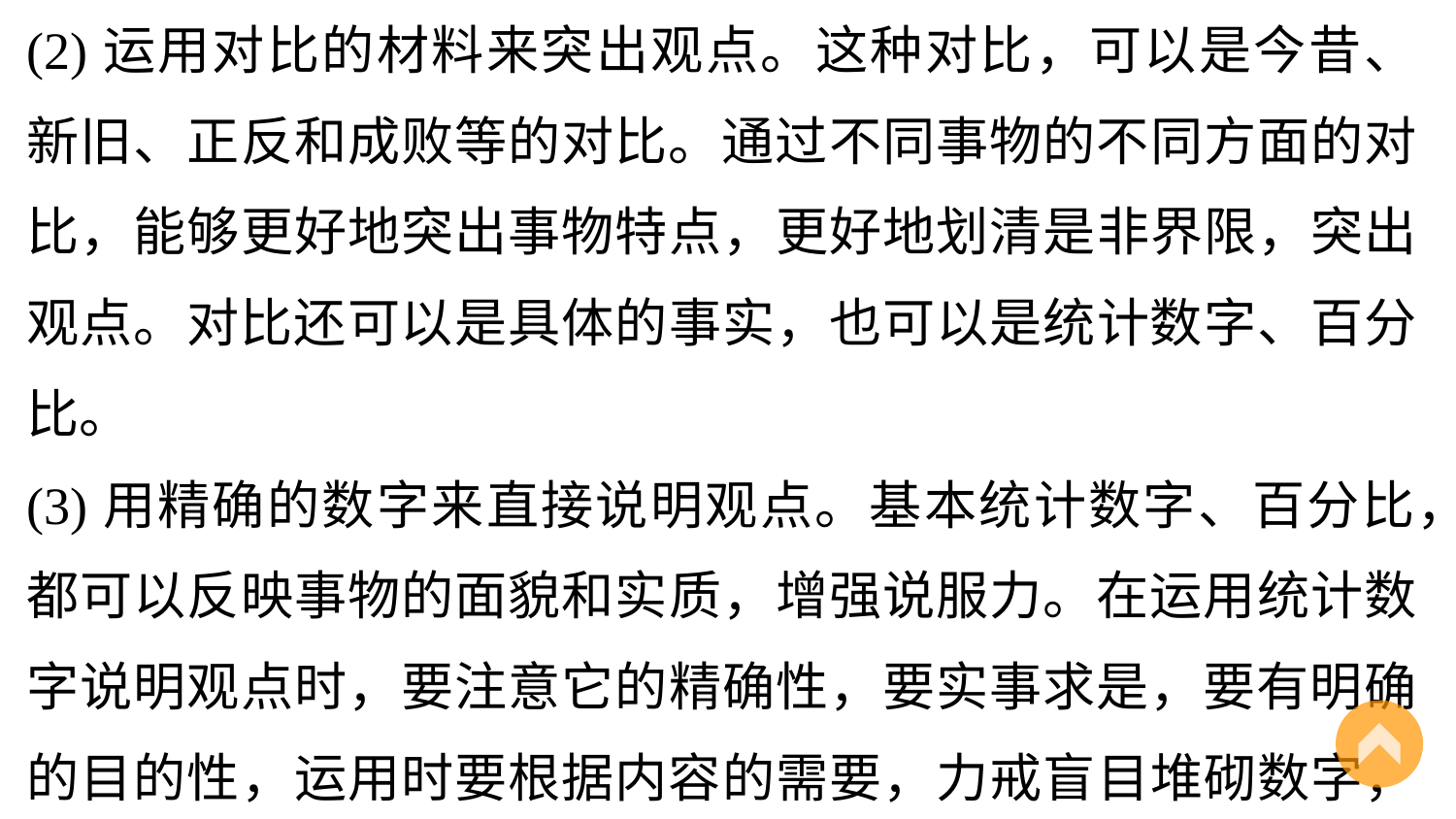

(2)运用对比的材料来突出观点。这种对比，可以是今昔、新旧、正反和成败等的对比。通过不同事物的不同方面的对比，能够更好地突出事物特点，更好地划清是非界限，突出观点。对比还可以是具体的事实，也可以是统计数字、百分比。
(3)用精确的数字来直接说明观点。基本统计数字、百分比，都可以反映事物的面貌和实质，增强说服力。在运用统计数字说明观点时，要注意它的精确性，要实事求是，要有明确的目的性，运用时要根据内容的需要，力戒盲目堆砌数字，淹没观点。